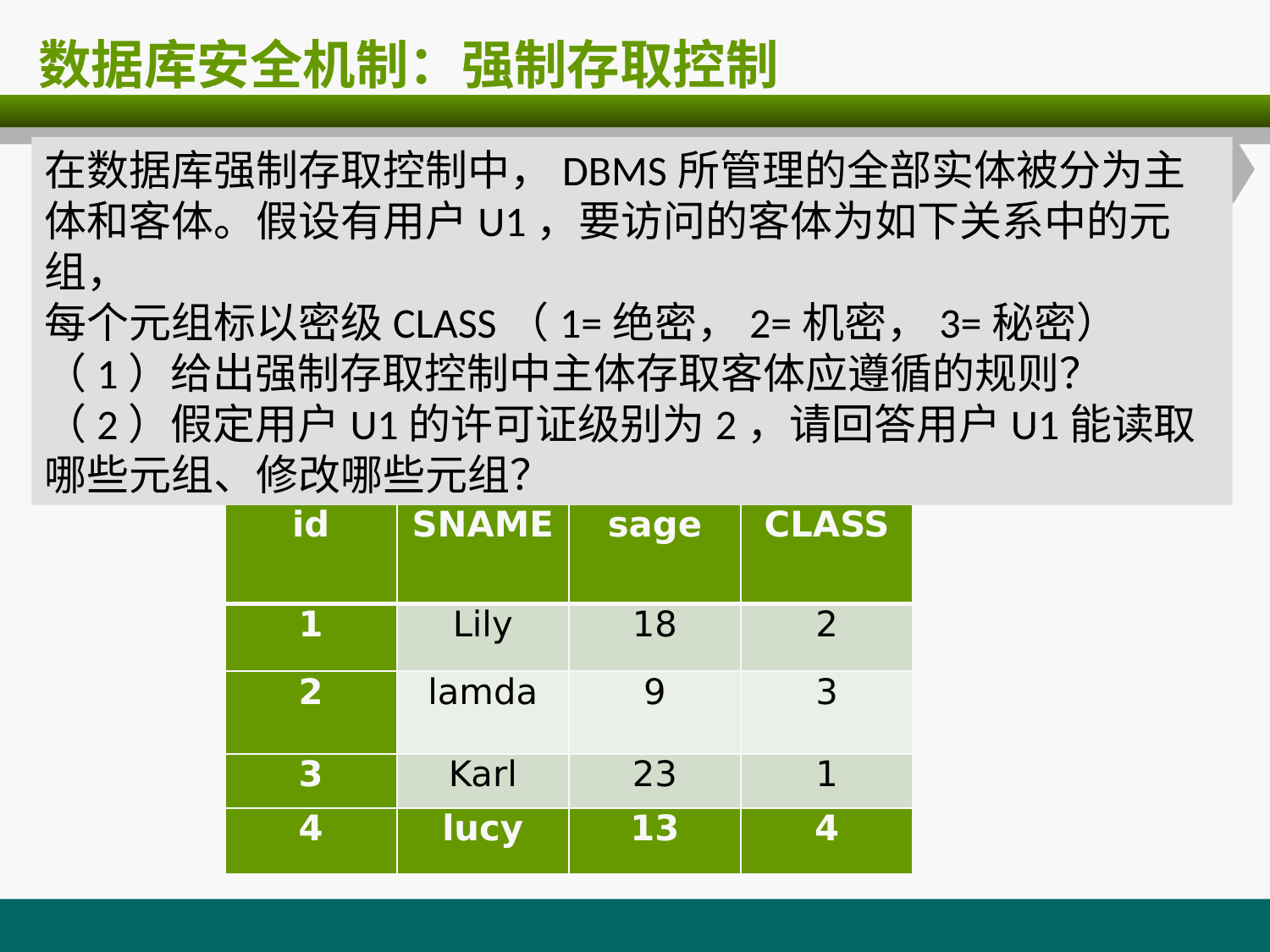

# 数据库安全机制：强制存取控制
在数据库强制存取控制中，DBMS所管理的全部实体被分为主体和客体。假设有用户U1，要访问的客体为如下关系中的元组，
每个元组标以密级CLASS（1=绝密，2=机密，3=秘密）
（1）给出强制存取控制中主体存取客体应遵循的规则？
（2）假定用户U1的许可证级别为2，请回答用户U1能读取哪些元组、修改哪些元组？
| id | SNAME | sage | CLASS |
| --- | --- | --- | --- |
| 1 | Lily | 18 | 2 |
| 2 | lamda | 9 | 3 |
| 3 | Karl | 23 | 1 |
| 4 | lucy | 13 | 4 |
| --- | --- | --- | --- |